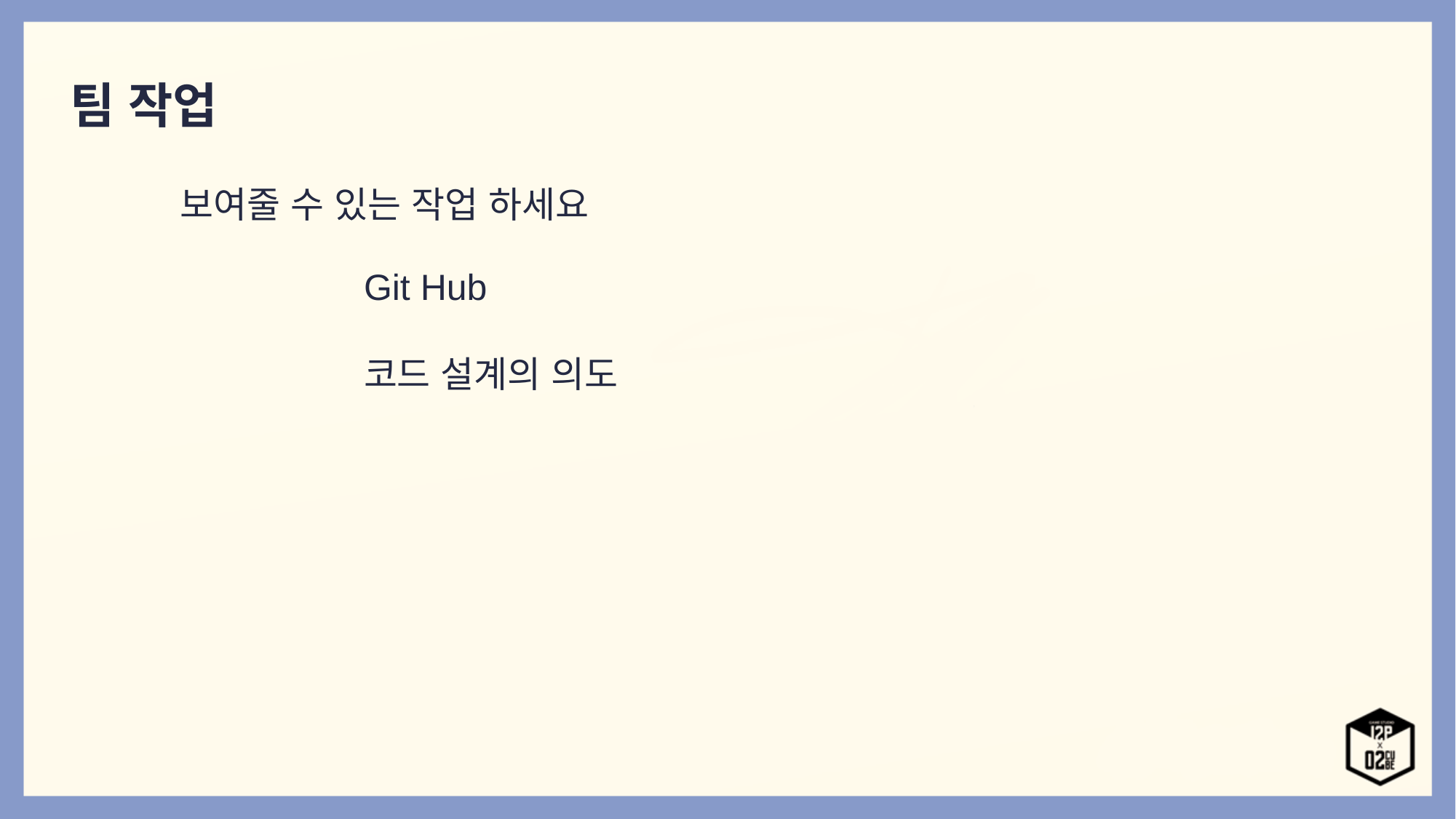

팀 작업
보여줄 수 있는 작업 하세요
Git Hub

코드 설계의 의도